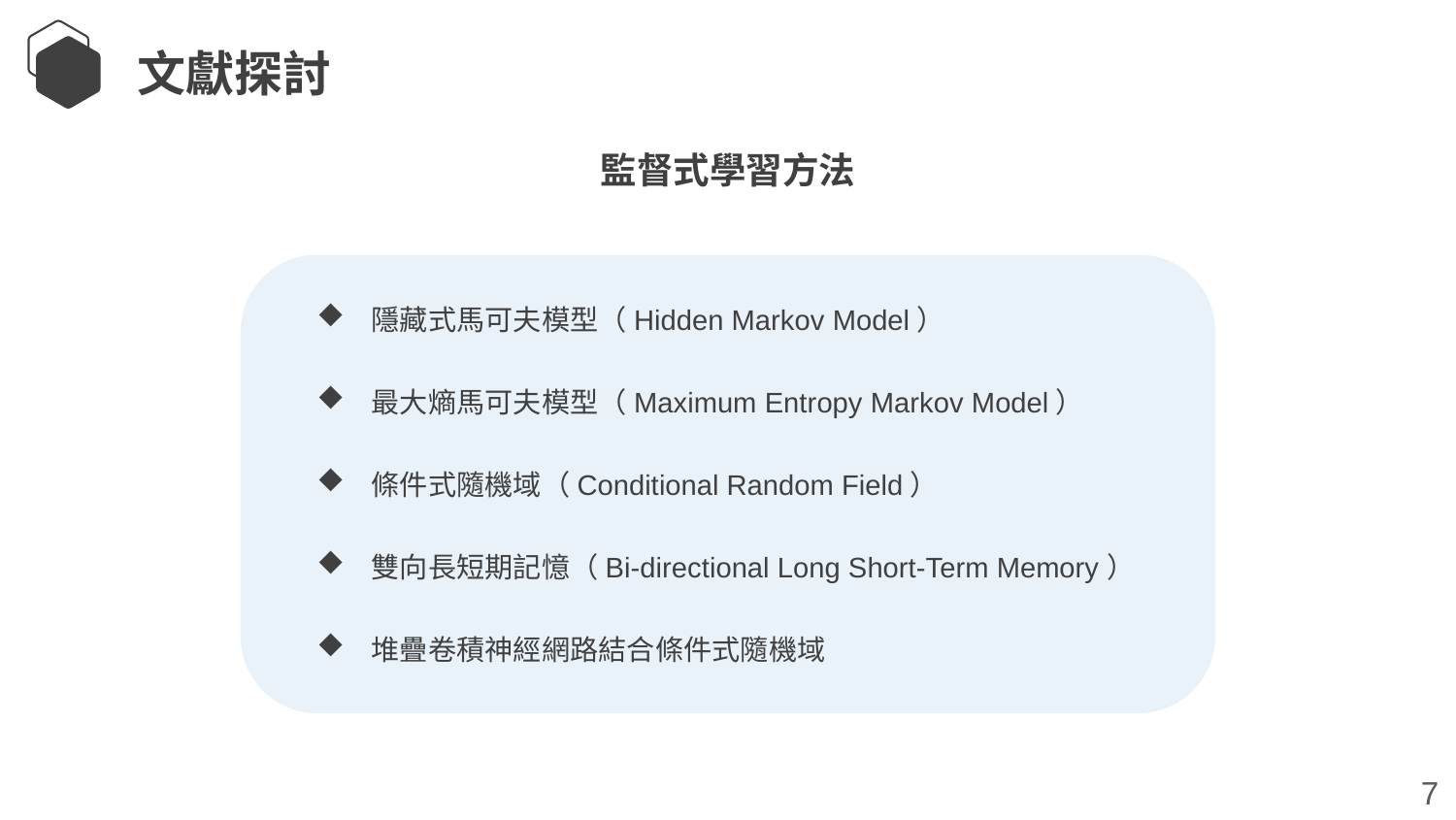

文獻探討
監督式學習方法

隱藏式馬可夫模型（Hidden Markov Model）
最大熵馬可夫模型（Maximum Entropy Markov Model）
條件式隨機域（Conditional Random Field）
雙向長短期記憶（Bi-directional Long Short-Term Memory）
堆疊卷積神經網路結合條件式隨機域
7